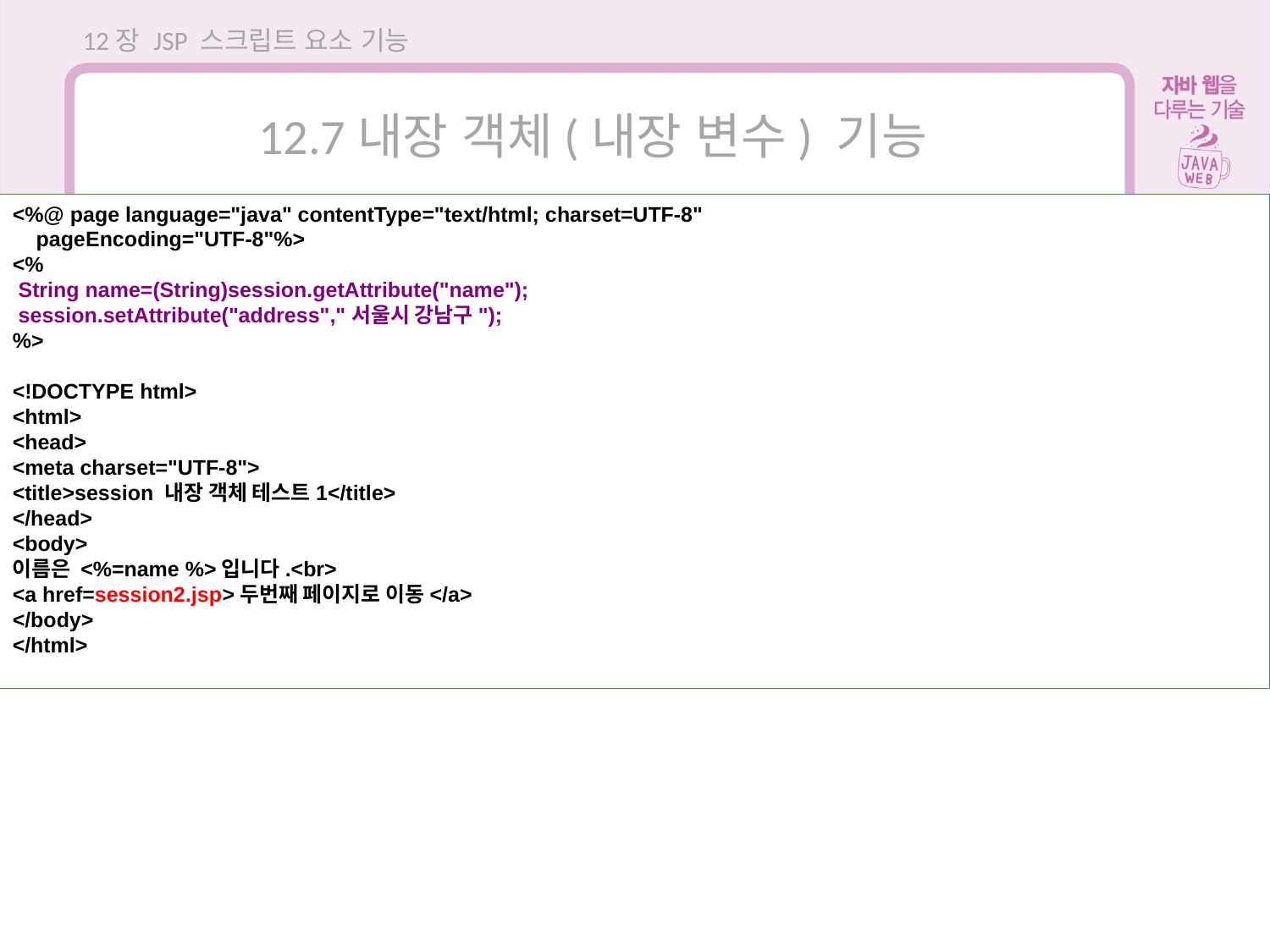

12장 JSP 스크립트 요소 기능
12.7내장 객체(내장 변수) 기능
<%@ page language="java" contentType="text/html; charset=UTF-8"
    pageEncoding="UTF-8"%>
<%
 String name=(String)session.getAttribute("name");
 session.setAttribute("address","서울시 강남구");
%>

<!DOCTYPE html>
<html>
<head>
<meta charset="UTF-8">
<title>session 내장 객체 테스트1</title>
</head>
<body>
이름은 <%=name %>입니다.<br>
<a href=session2.jsp>두번째 페이지로 이동</a>
</body>
</html>